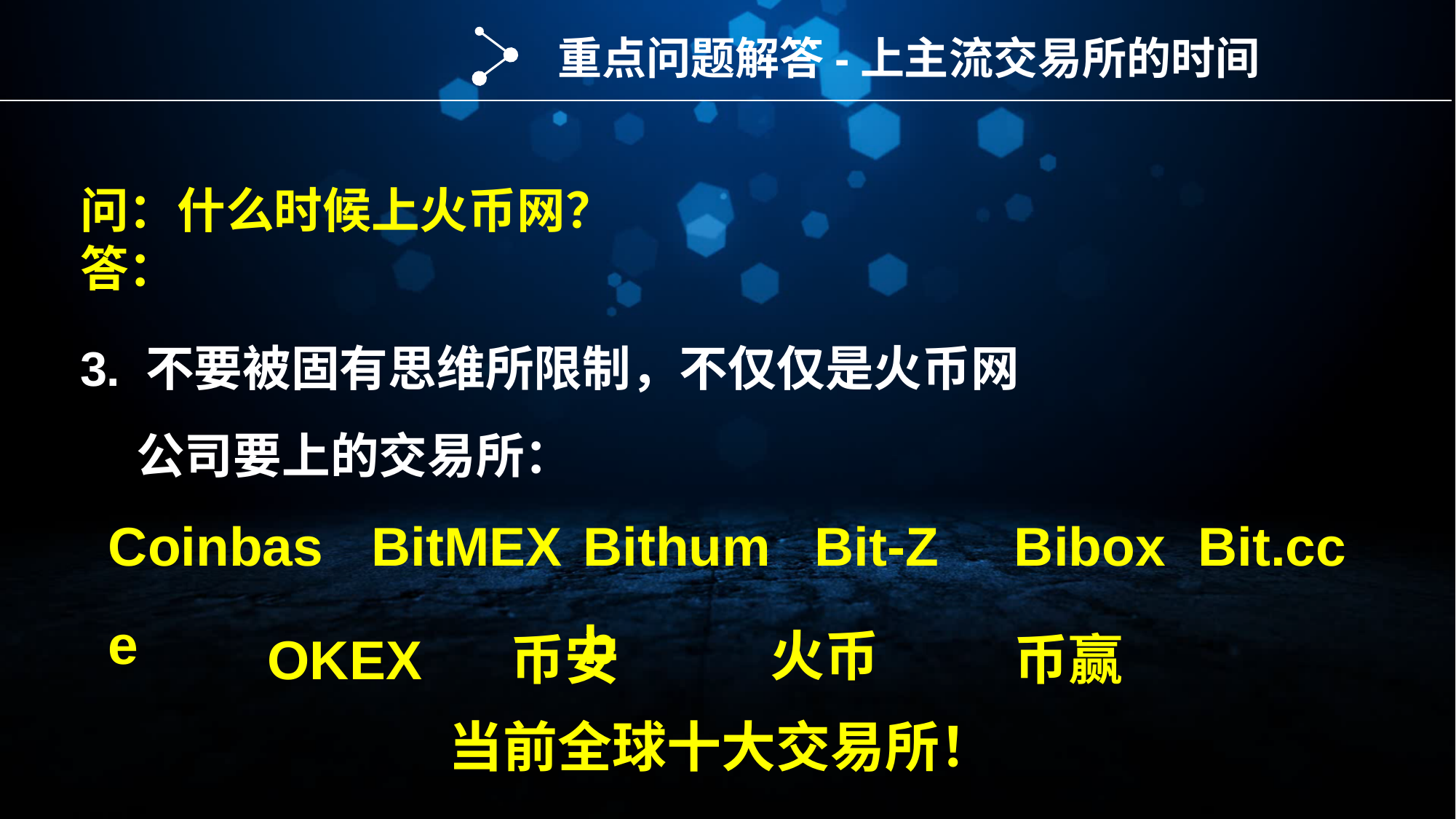

重点问题解答-上主流交易所的时间
问：什么时候上火币网？
答：
3. 不要被固有思维所限制，不仅仅是火币网
    公司要上的交易所：
Coinbase
BitMEX
Bithumb
Bit-Z
Bibox
Bit.cc
火币
OKEX
币安
币赢
当前全球十大交易所！